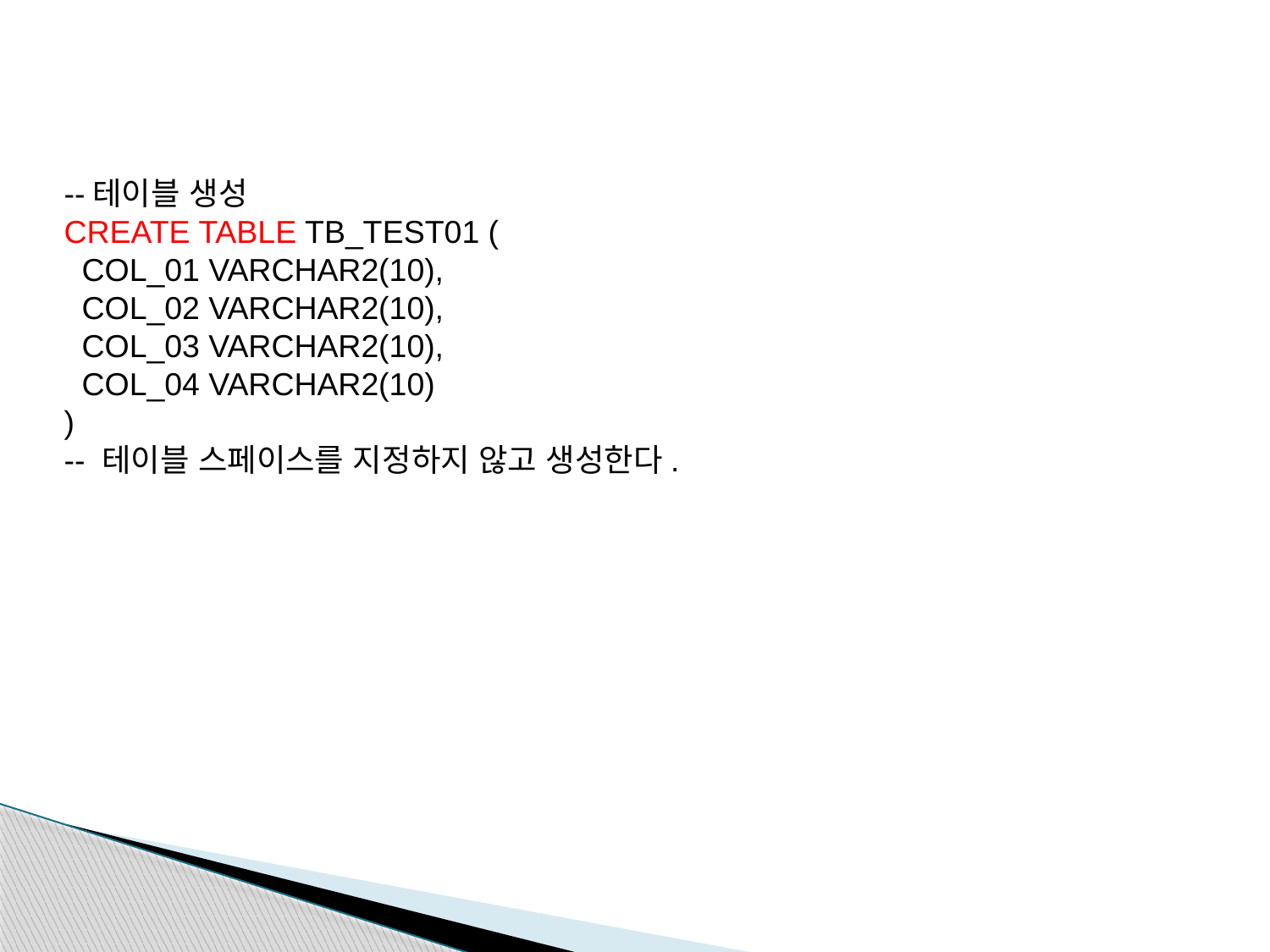

--테이블 생성
CREATE TABLE TB_TEST01 (
  COL_01 VARCHAR2(10),
  COL_02 VARCHAR2(10),
  COL_03 VARCHAR2(10),
  COL_04 VARCHAR2(10)
)
-- 테이블 스페이스를 지정하지 않고 생성한다.